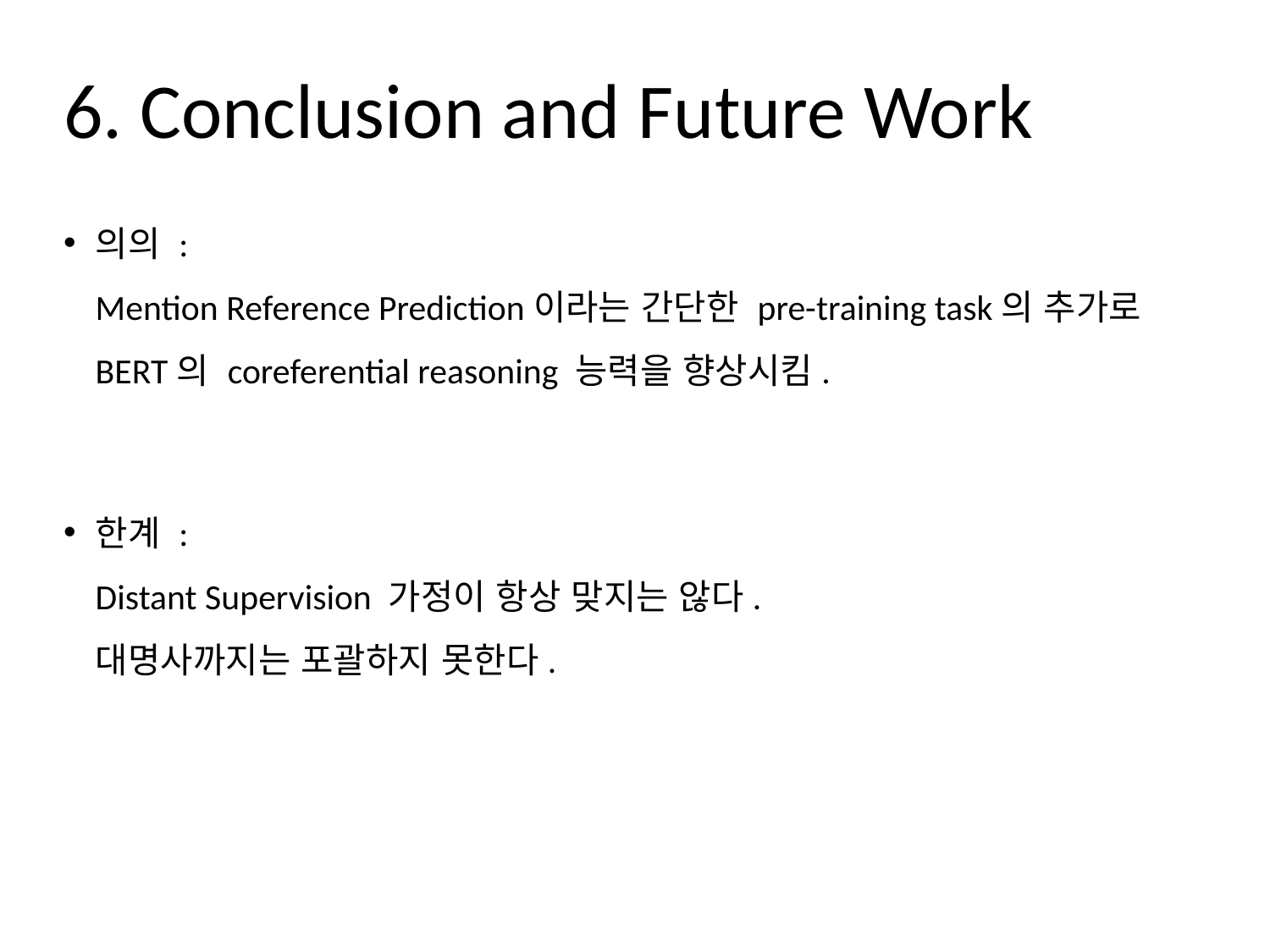

# 6. Conclusion and Future Work
의의 :
Mention Reference Prediction이라는 간단한 pre-training task의 추가로 BERT의 coreferential reasoning 능력을 향상시킴.

한계 :
Distant Supervision 가정이 항상 맞지는 않다.
대명사까지는 포괄하지 못한다.